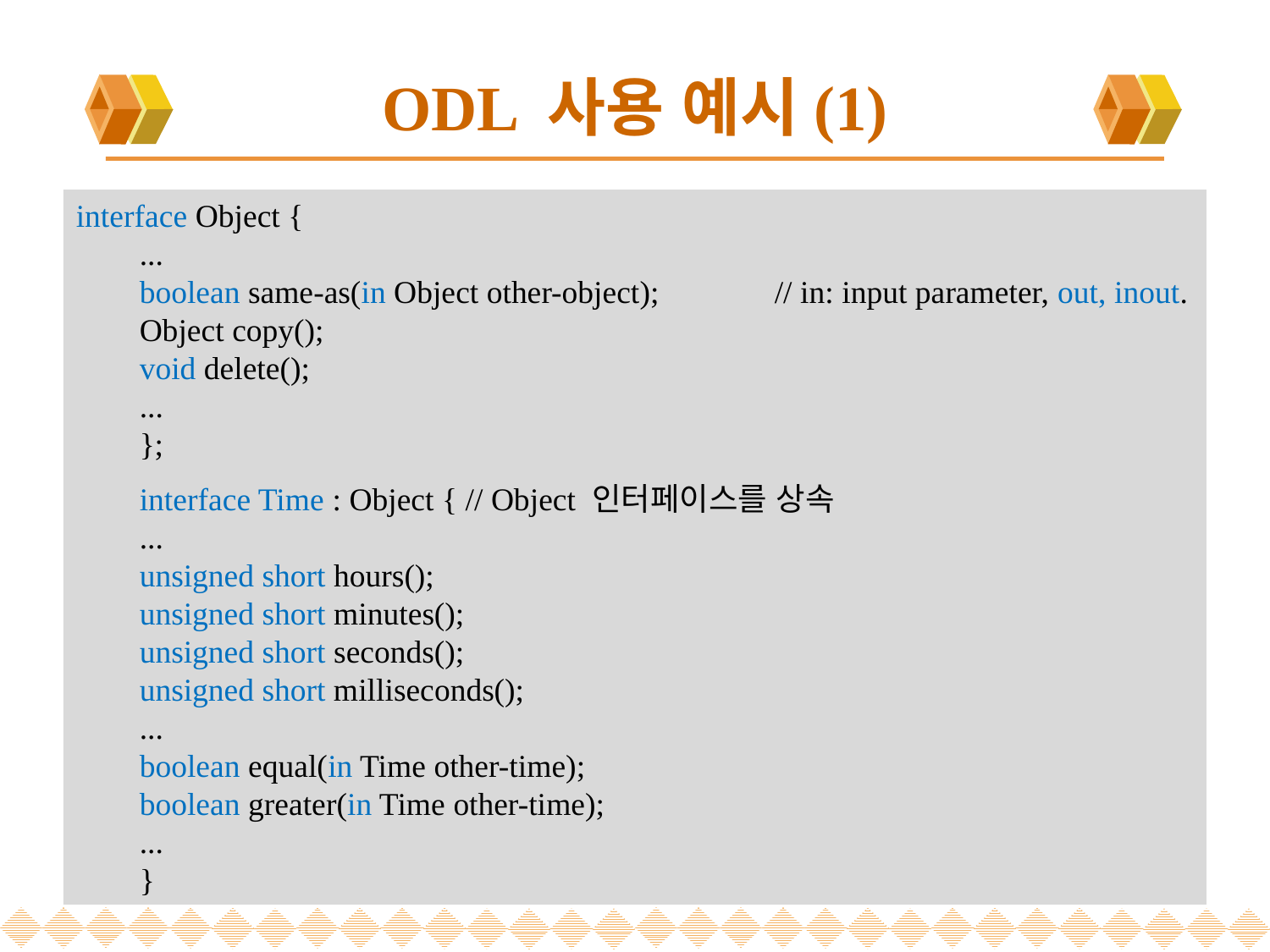

# ODL 사용 예시(1)
interface Object {
...
boolean same-as(in Object other-object);	// in: input parameter, out, inout.
Object copy();
void delete();
...
};

interface Time : Object { // Object 인터페이스를 상속
...
unsigned short hours();
unsigned short minutes();
unsigned short seconds();
unsigned short milliseconds();
...
boolean equal(in Time other-time);
boolean greater(in Time other-time);
...
}